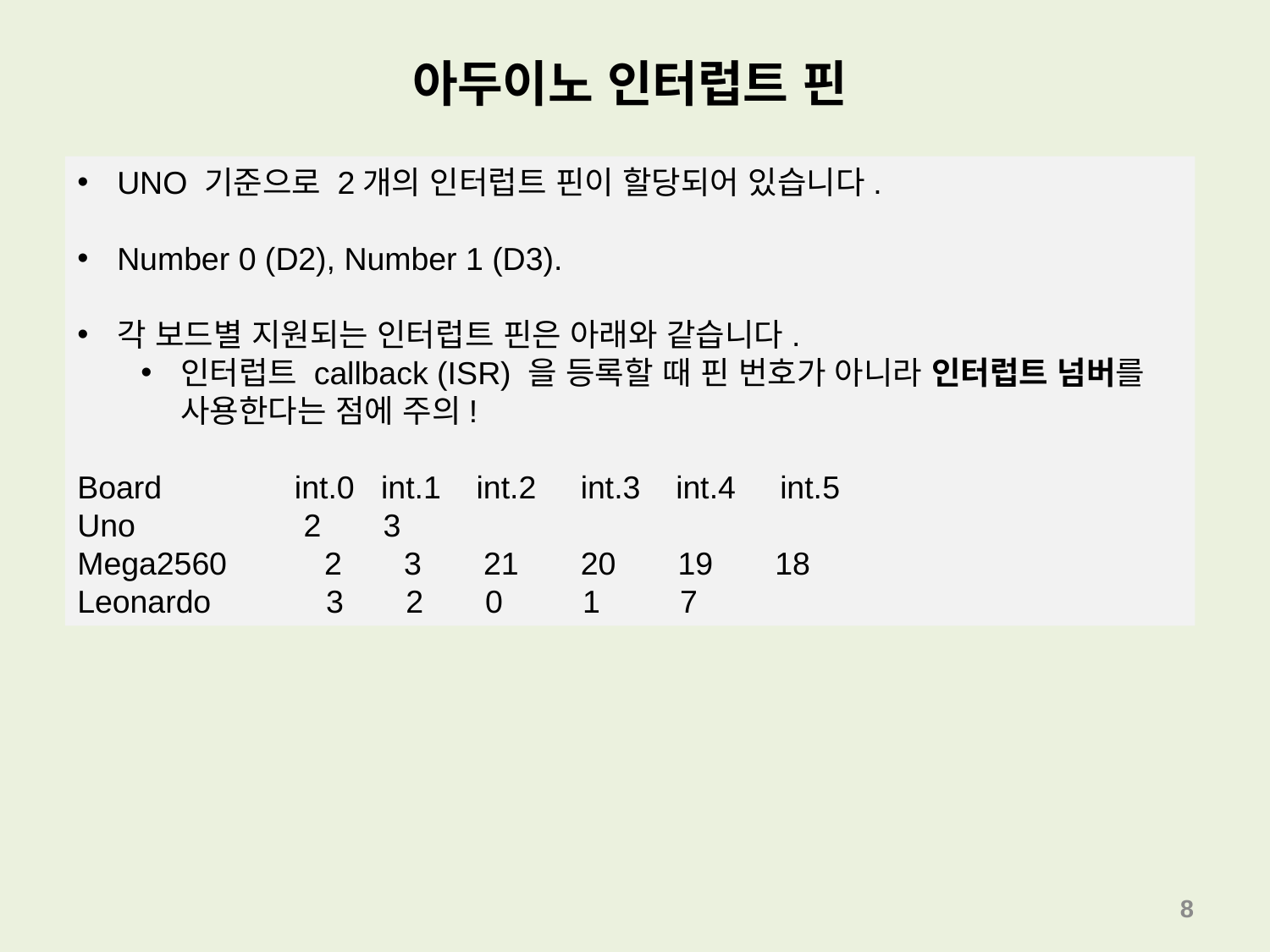

아두이노 인터럽트 핀
UNO 기준으로 2개의 인터럽트 핀이 할당되어 있습니다.

Number 0 (D2), Number 1 (D3).

각 보드별 지원되는 인터럽트 핀은 아래와 같습니다.
인터럽트 callback (ISR) 을 등록할 때 핀 번호가 아니라 인터럽트 넘버를 사용한다는 점에 주의!

Board               int.0   int.1    int.2     int.3    int.4     int.5
Uno                   2       3
Mega2560           2       3       21       20       19       18
Leonardo             3       2       0         1         7

8